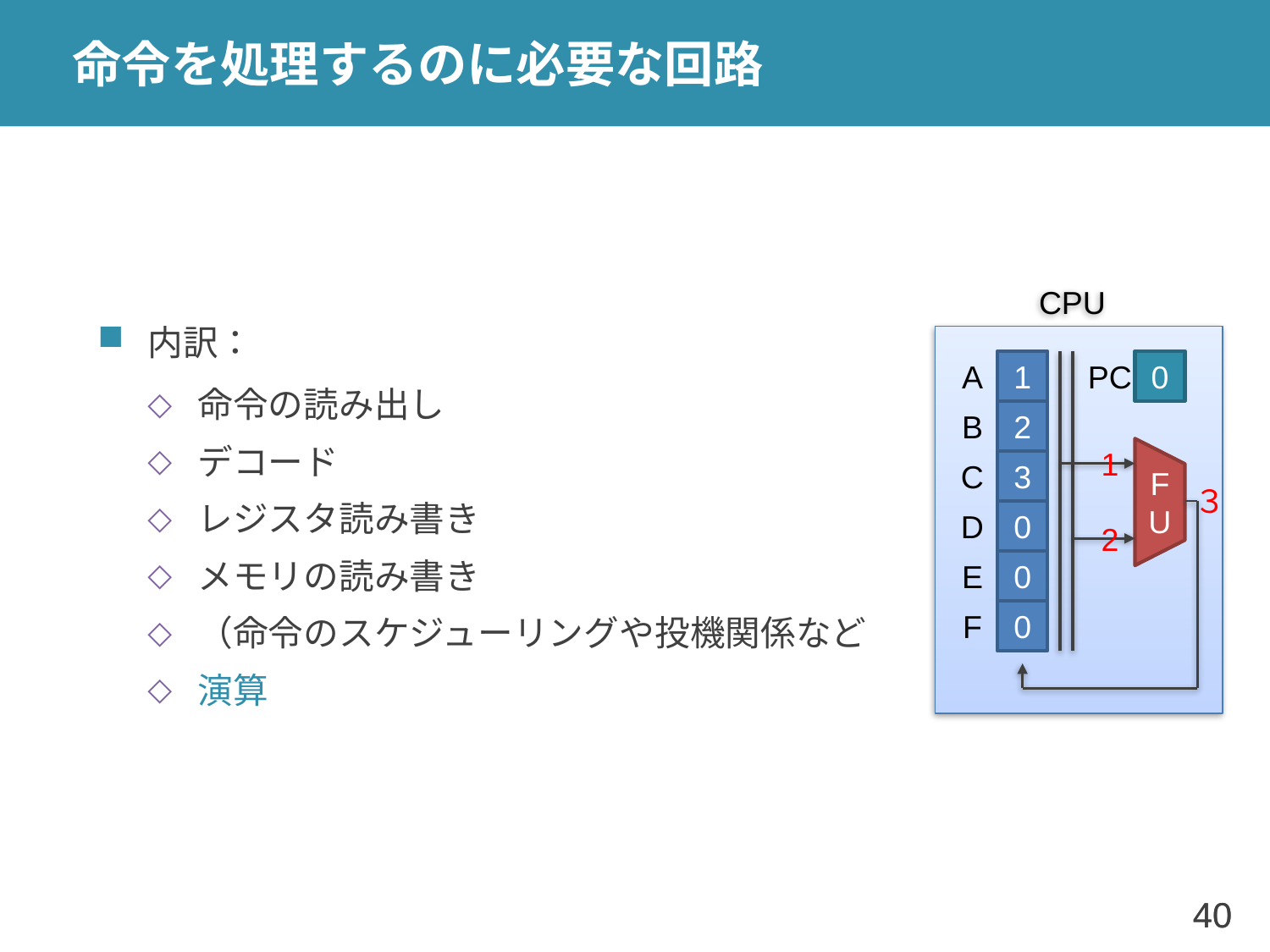

# 命令を処理するのに必要な回路
内訳：
命令の読み出し
デコード
レジスタ読み書き
メモリの読み書き
（命令のスケジューリングや投機関係など
演算
CPU

A
1
PC
0
B
2
1
C
3
３
FU
D
0
2
E
0
F
0